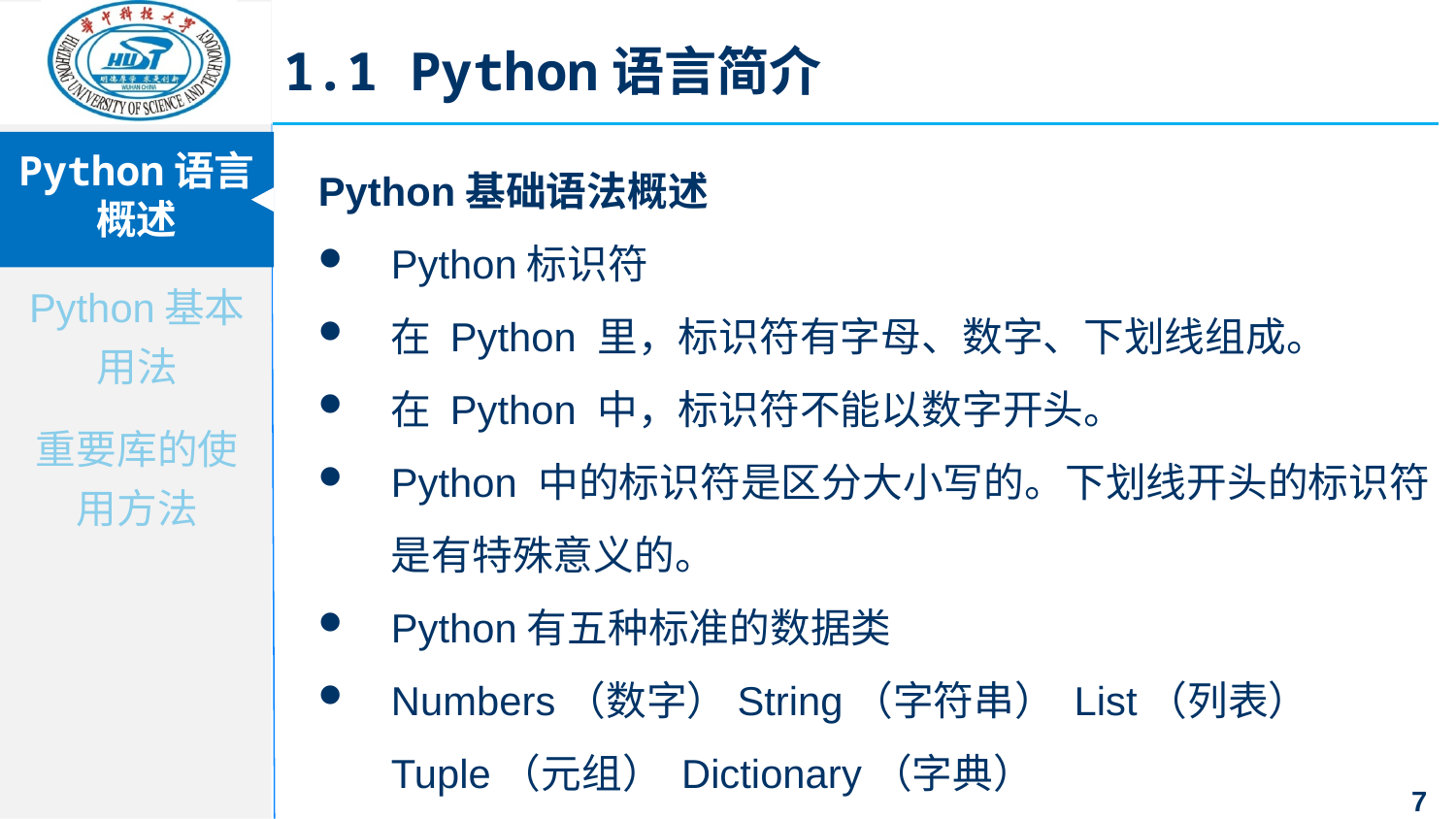

1.1 Python语言简介
Python基础语法概述
Python标识符
在 Python 里，标识符有字母、数字、下划线组成。
在 Python 中，标识符不能以数字开头。
Python 中的标识符是区分大小写的。下划线开头的标识符是有特殊意义的。
Python有五种标准的数据类
Numbers（数字）String（字符串） List（列表）
Tuple（元组） Dictionary（字典）